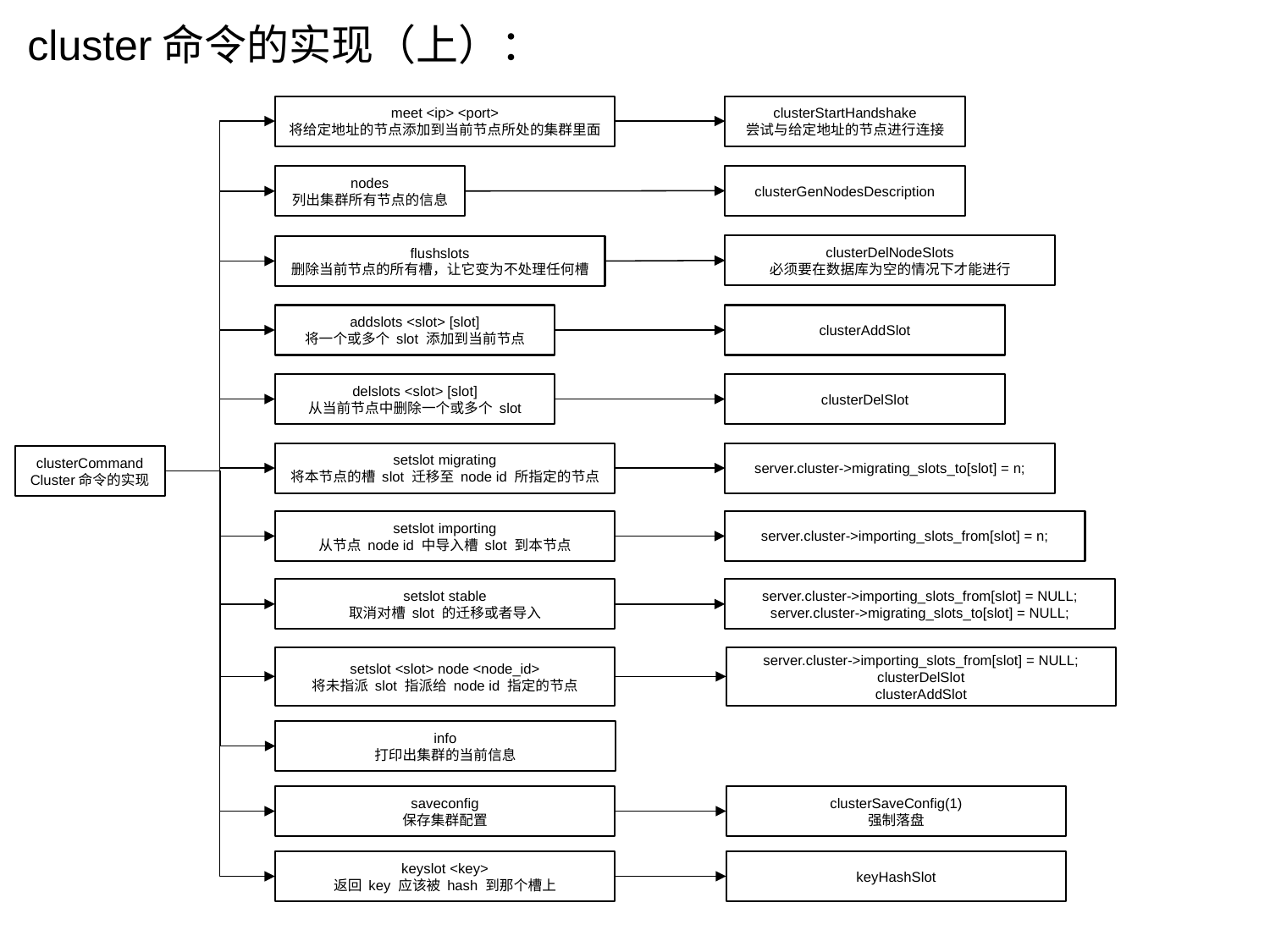

cluster命令的实现（上）：
meet <ip> <port>
将给定地址的节点添加到当前节点所处的集群里面
clusterStartHandshake
尝试与给定地址的节点进行连接
clusterGenNodesDescription
nodes
列出集群所有节点的信息
clusterDelNodeSlots
必须要在数据库为空的情况下才能进行
flushslots
删除当前节点的所有槽，让它变为不处理任何槽
addslots <slot> [slot]
将一个或多个 slot 添加到当前节点
clusterAddSlot
delslots <slot> [slot]
从当前节点中删除一个或多个 slot
clusterDelSlot
setslot migrating
将本节点的槽 slot 迁移至 node id 所指定的节点
server.cluster->migrating_slots_to[slot] = n;
clusterCommand
Cluster命令的实现
setslot importing
从节点 node id 中导入槽 slot 到本节点
server.cluster->importing_slots_from[slot] = n;
setslot stable
取消对槽 slot 的迁移或者导入
server.cluster->importing_slots_from[slot] = NULL;
server.cluster->migrating_slots_to[slot] = NULL;
setslot <slot> node <node_id>
将未指派 slot 指派给 node id 指定的节点
server.cluster->importing_slots_from[slot] = NULL;
clusterDelSlot
clusterAddSlot
info
打印出集群的当前信息
saveconfig
保存集群配置
clusterSaveConfig(1)
强制落盘
keyslot <key>
返回 key 应该被 hash 到那个槽上
keyHashSlot